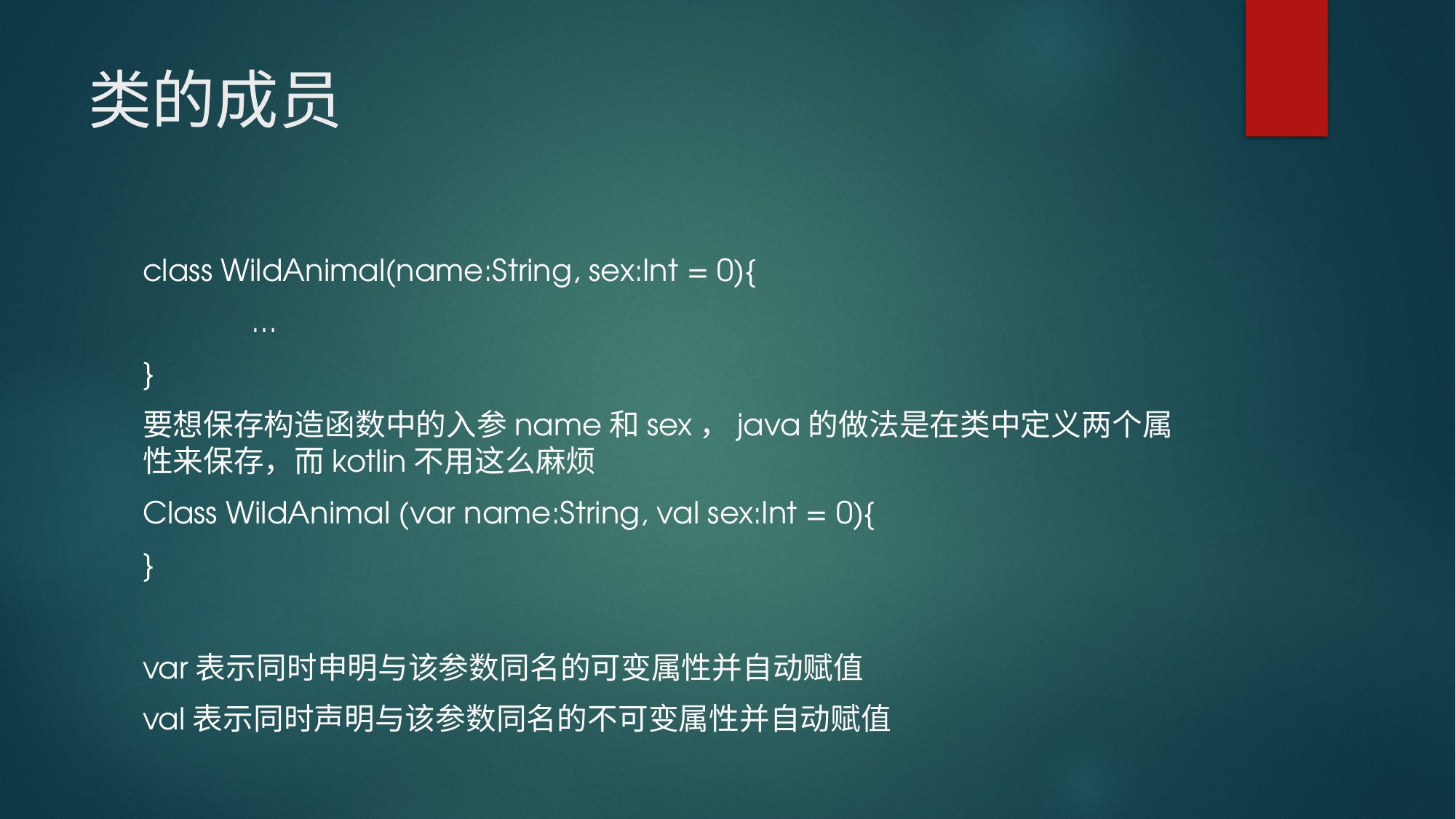

# 类的成员
class WildAnimal(name:String, sex:Int = 0){
	…
}
要想保存构造函数中的入参name和sex，java的做法是在类中定义两个属性来保存，而kotlin不用这么麻烦
Class WildAnimal (var name:String, val sex:Int = 0){
}

var表示同时申明与该参数同名的可变属性并自动赋值
val表示同时声明与该参数同名的不可变属性并自动赋值